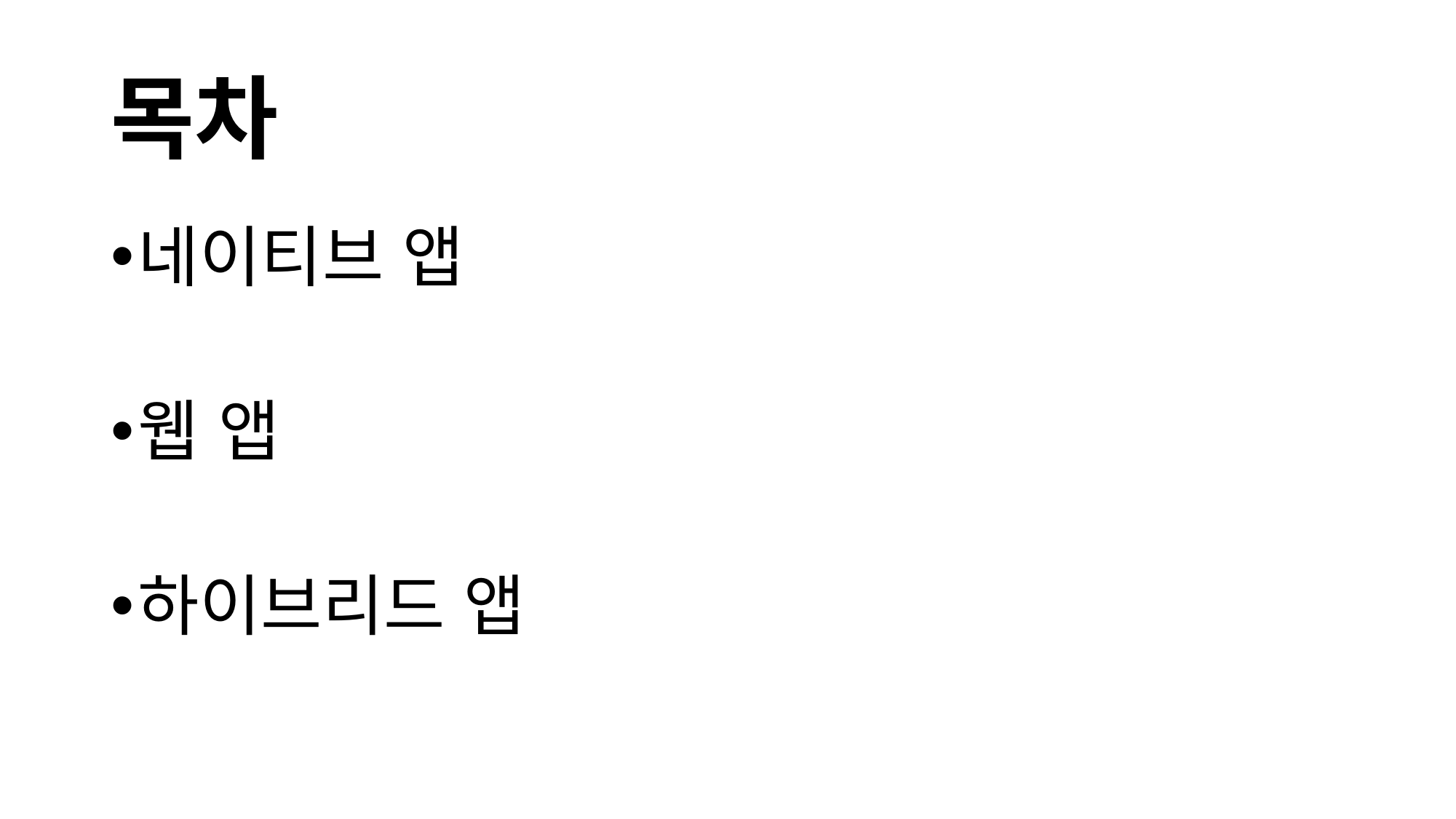

# 목차
네이티브 앱

웹 앱

하이브리드 앱